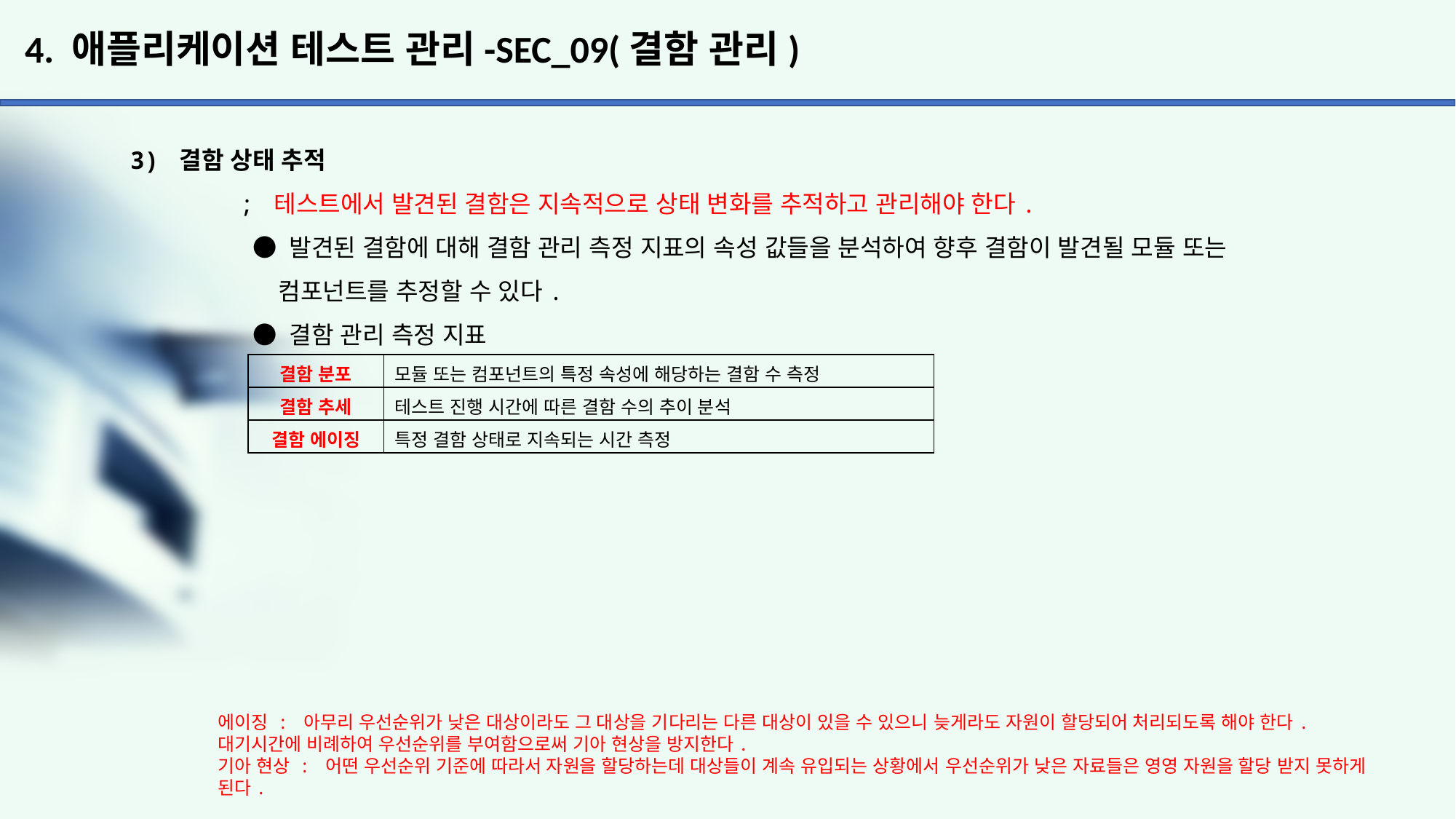

# 4. 애플리케이션 테스트 관리-SEC_09(결함 관리)
3) 결함 상태 추적
	; 테스트에서 발견된 결함은 지속적으로 상태 변화를 추적하고 관리해야 한다.
 	  ● 발견된 결함에 대해 결함 관리 측정 지표의 속성 값들을 분석하여 향후 결함이 발견될 모듈 또는
	     컴포넌트를 추정할 수 있다.
 	  ● 결함 관리 측정 지표
| 결함 분포 | 모듈 또는 컴포넌트의 특정 속성에 해당하는 결함 수 측정 |
| --- | --- |
| 결함 추세 | 테스트 진행 시간에 따른 결함 수의 추이 분석 |
| 결함 에이징 | 특정 결함 상태로 지속되는 시간 측정 |
에이징 : 아무리 우선순위가 낮은 대상이라도 그 대상을 기다리는 다른 대상이 있을 수 있으니 늦게라도 자원이 할당되어 처리되도록 해야 한다. 대기시간에 비례하여 우선순위를 부여함으로써 기아 현상을 방지한다.
기아 현상 : 어떤 우선순위 기준에 따라서 자원을 할당하는데 대상들이 계속 유입되는 상황에서 우선순위가 낮은 자료들은 영영 자원을 할당 받지 못하게 된다.